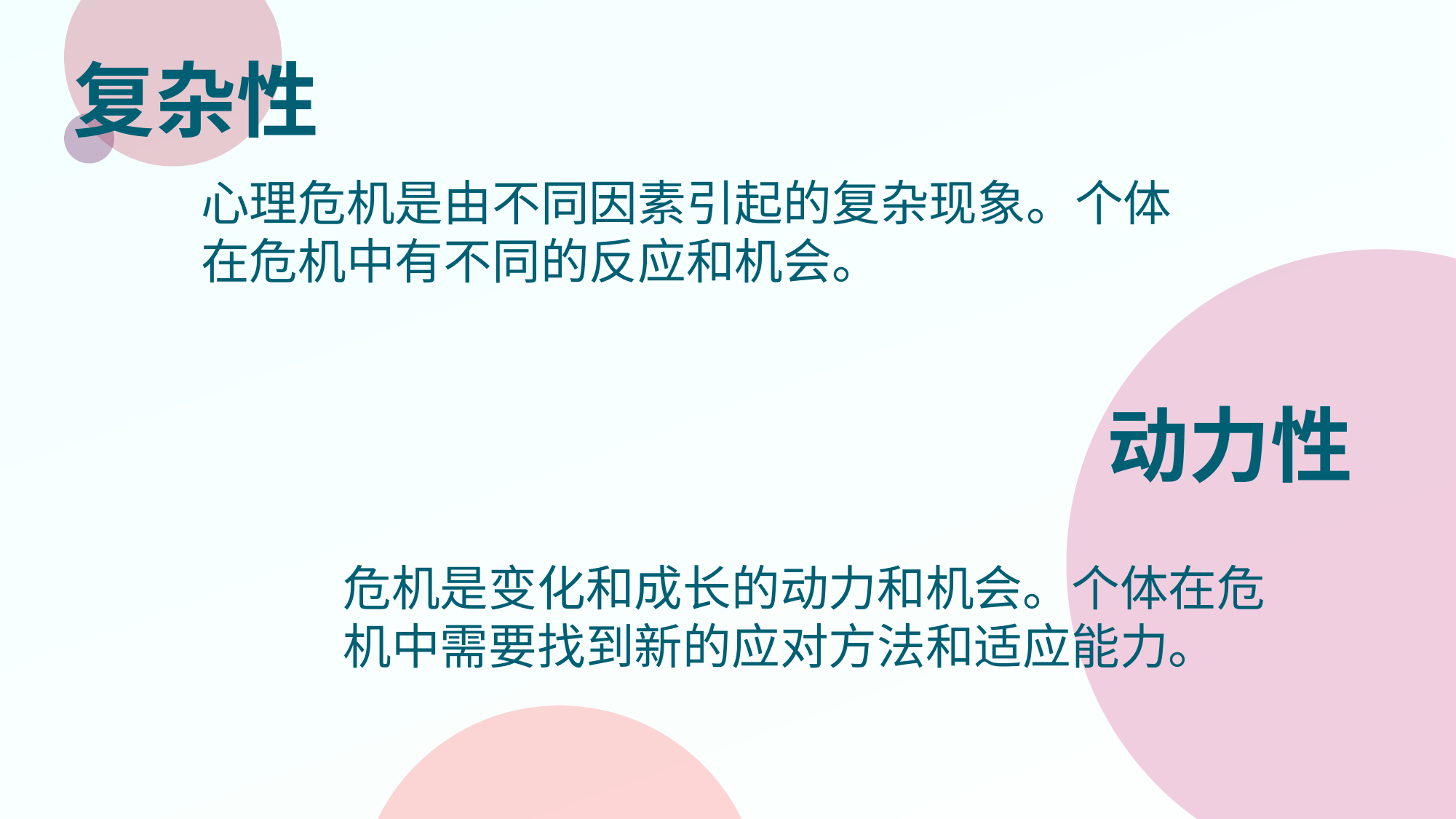

# 复杂性
心理危机是由不同因素引起的复杂现象。个体在危机中有不同的反应和机会。

动力性
危机是变化和成长的动力和机会。个体在危机中需要找到新的应对方法和适应能力。